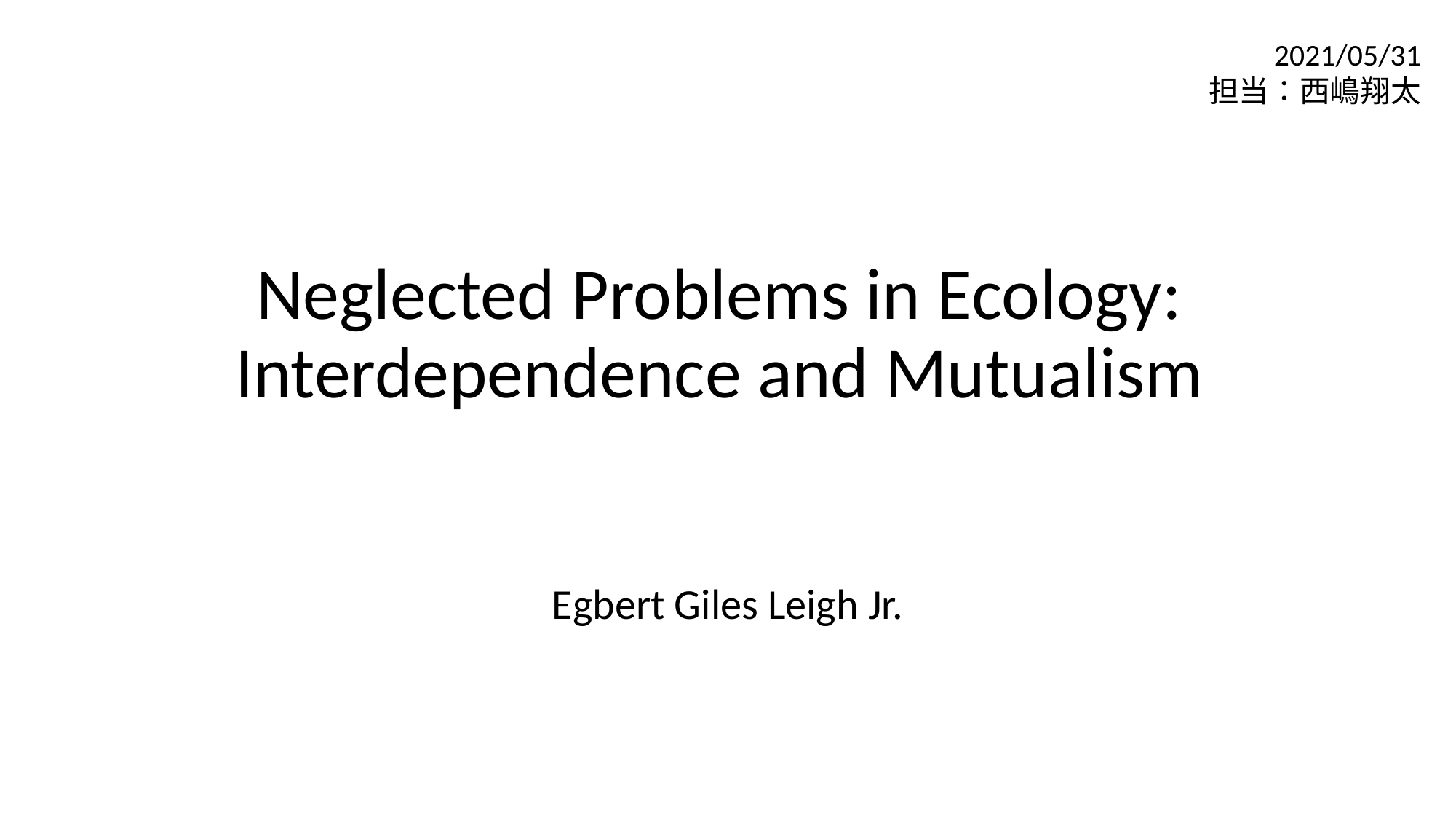

2021/05/31
担当：西嶋翔太
# Neglected Problems in Ecology: Interdependence and Mutualism
Egbert Giles Leigh Jr.